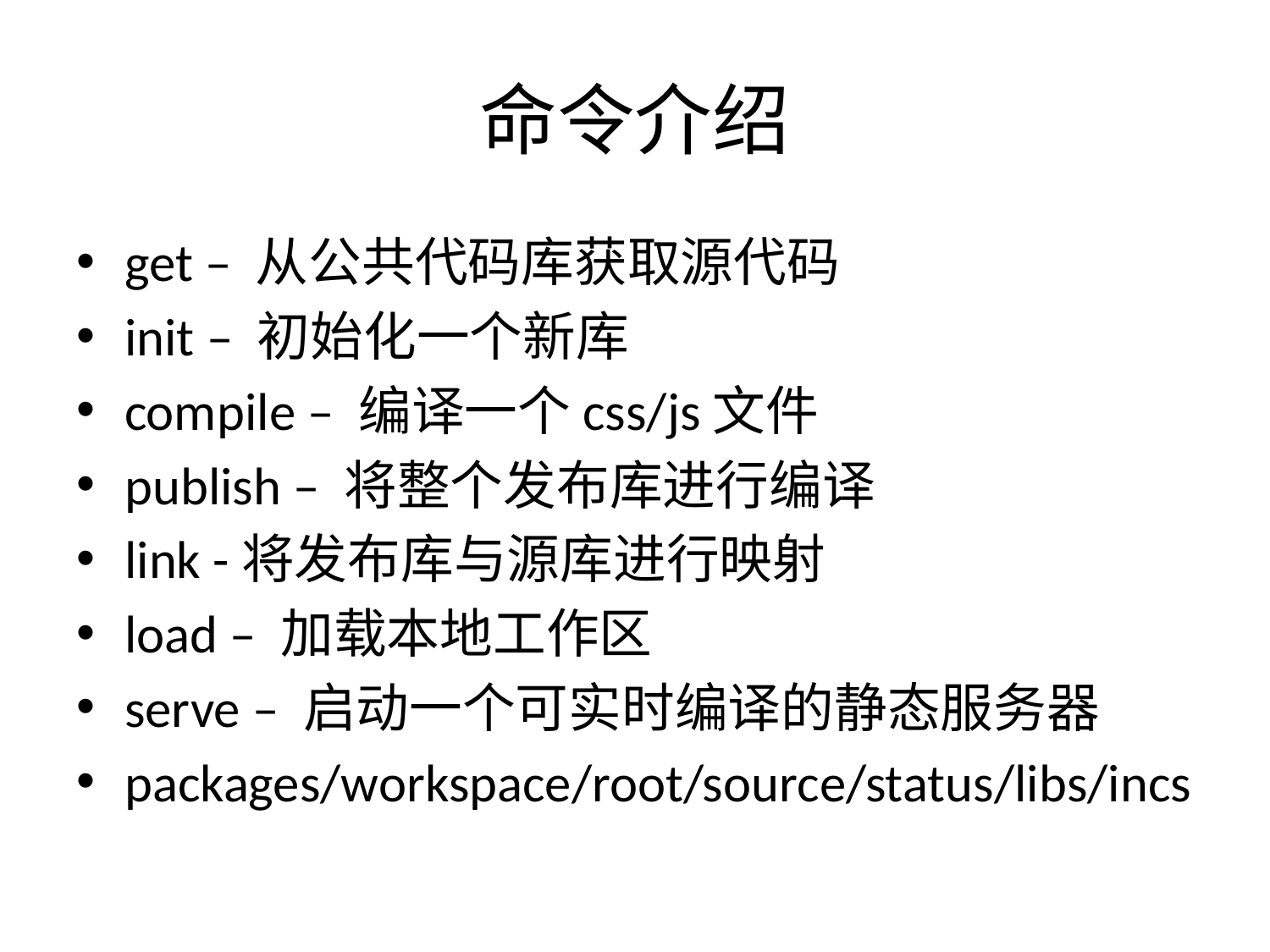

# 命令介绍
get – 从公共代码库获取源代码
init – 初始化一个新库
compile – 编译一个css/js文件
publish – 将整个发布库进行编译
link -将发布库与源库进行映射
load – 加载本地工作区
serve – 启动一个可实时编译的静态服务器
packages/workspace/root/source/status/libs/incs